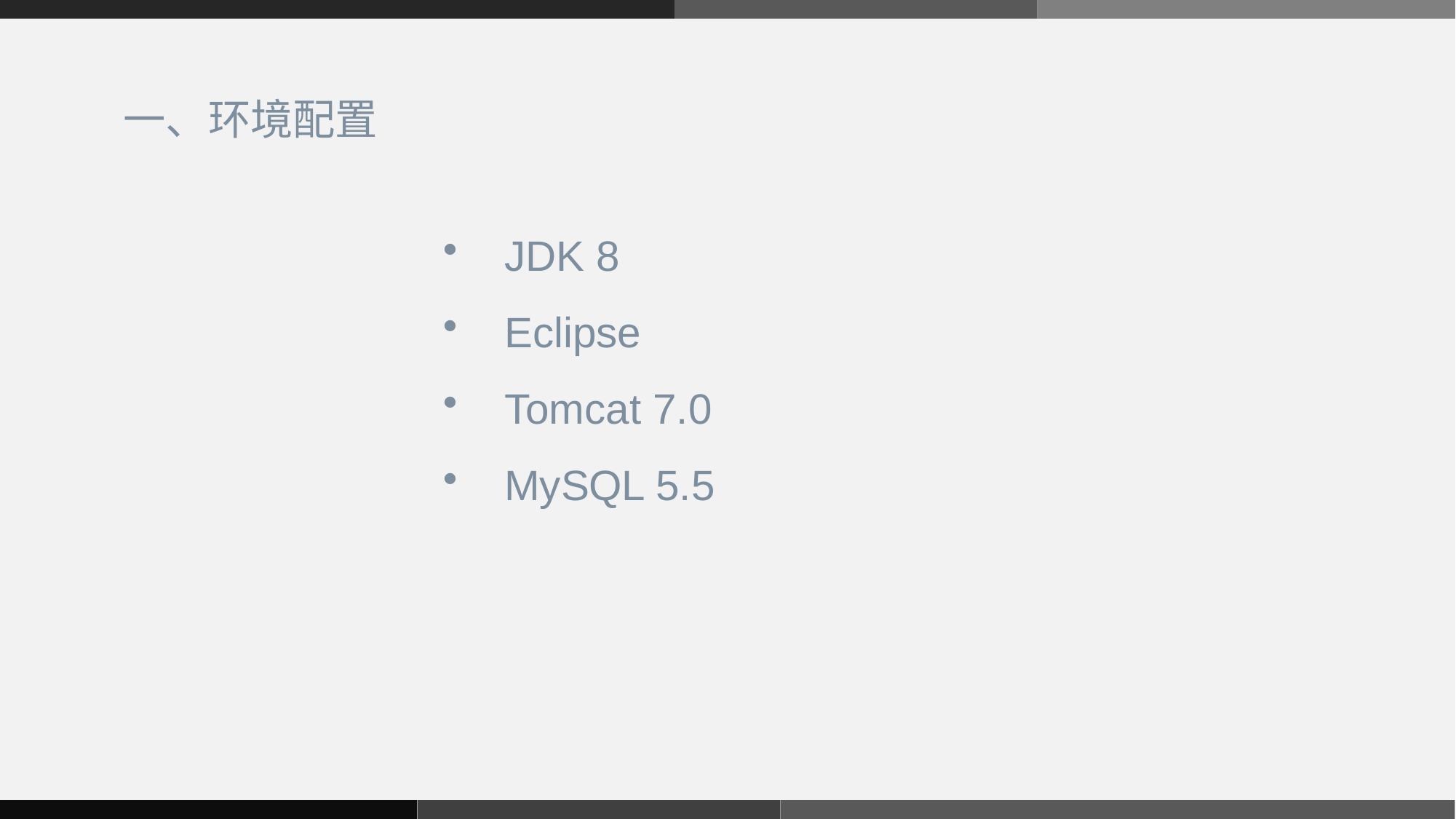

一、环境配置

JDK 8
Eclipse
Tomcat 7.0
MySQL 5.5